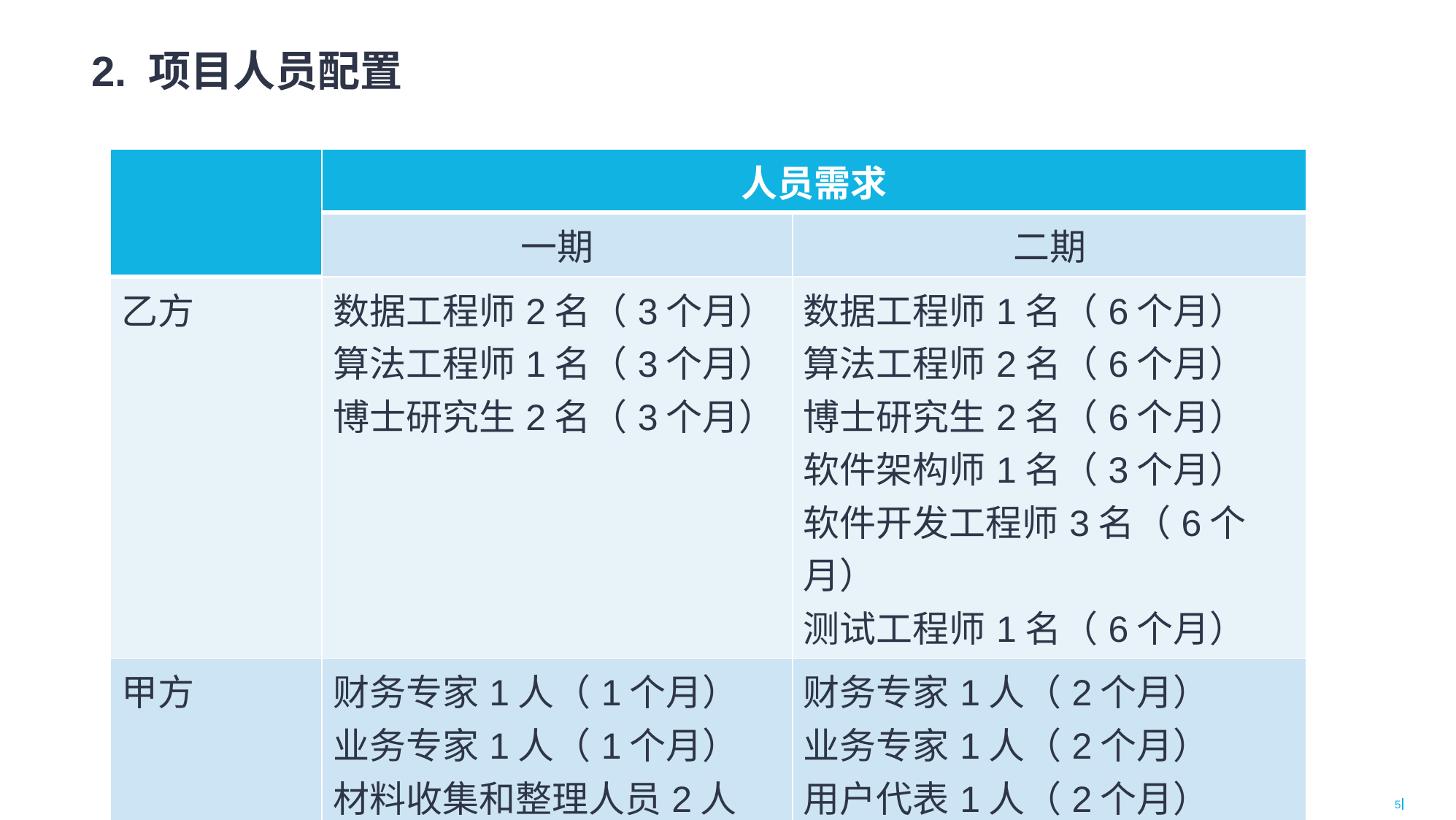

2. 项目人员配置
|  | 人员需求 |  |
| --- | --- | --- |
|  | 一期 | 二期 |
| 乙方 | 数据工程师2名（3个月） 算法工程师1名（3个月） 博士研究生2名（3个月） | 数据工程师1名（6个月） 算法工程师2名（6个月） 博士研究生2名（6个月） 软件架构师1名（3个月） 软件开发工程师3名（6个月） 测试工程师1名（6个月） |
| 甲方 | 财务专家1人（1个月） 业务专家1人（1个月） 材料收集和整理人员2人（专著材料）（2个月） | 财务专家1人（2个月） 业务专家1人（2个月） 用户代表1人（2个月） 材料收集和整理人员2人（专著材料）（3个月） |